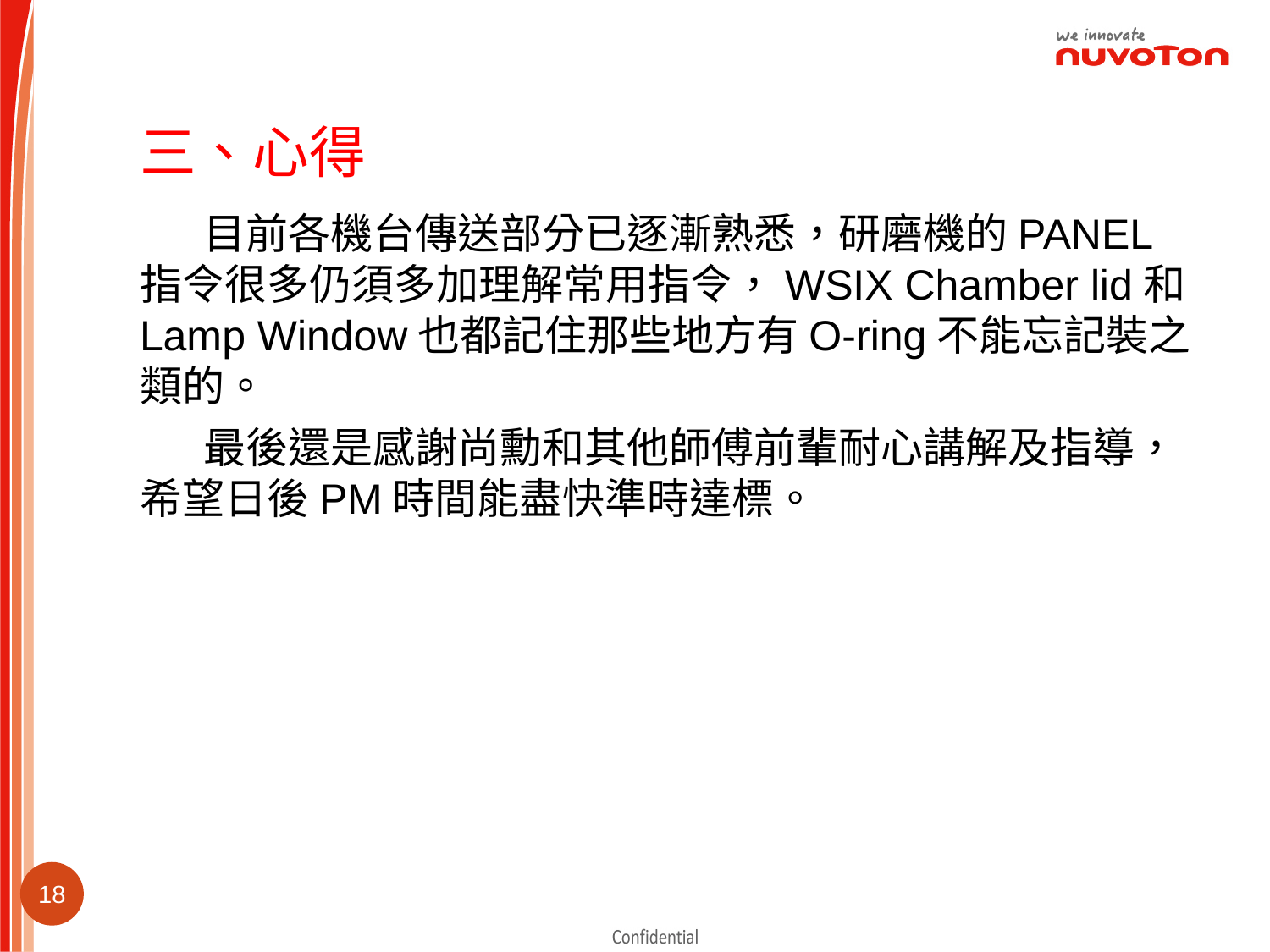

# 三、心得
目前各機台傳送部分已逐漸熟悉，研磨機的PANEL指令很多仍須多加理解常用指令，WSIX Chamber lid和Lamp Window也都記住那些地方有O-ring不能忘記裝之類的。
最後還是感謝尚勳和其他師傅前輩耐心講解及指導，希望日後PM時間能盡快準時達標。

18